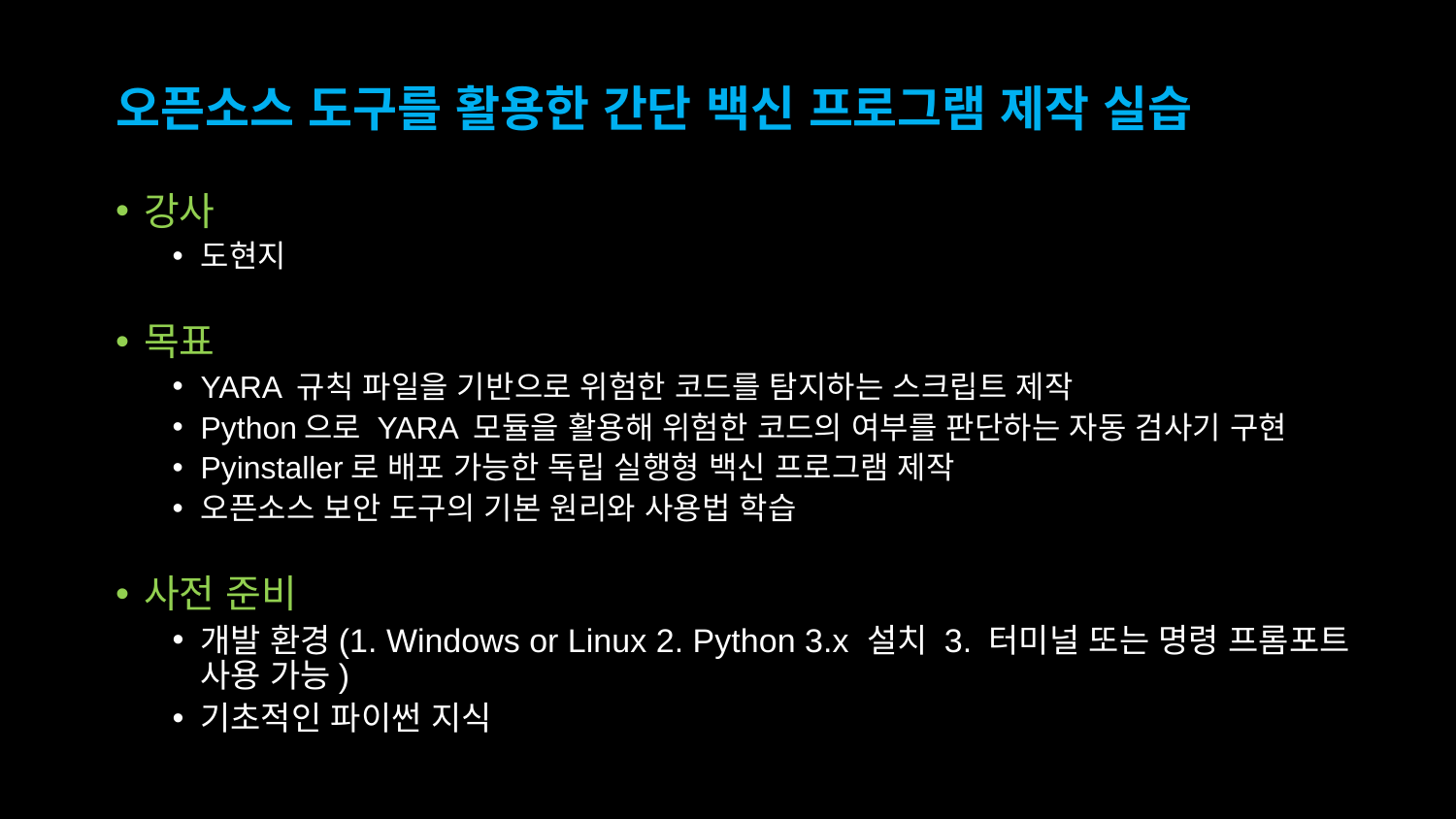

# 오픈소스 도구를 활용한 간단 백신 프로그램 제작 실습
강사
도현지
목표
YARA 규칙 파일을 기반으로 위험한 코드를 탐지하는 스크립트 제작
Python으로 YARA 모듈을 활용해 위험한 코드의 여부를 판단하는 자동 검사기 구현
Pyinstaller로 배포 가능한 독립 실행형 백신 프로그램 제작
오픈소스 보안 도구의 기본 원리와 사용법 학습
사전 준비
개발 환경(1. Windows or Linux 2. Python 3.x 설치 3. 터미널 또는 명령 프롬포트 사용 가능)
기초적인 파이썬 지식